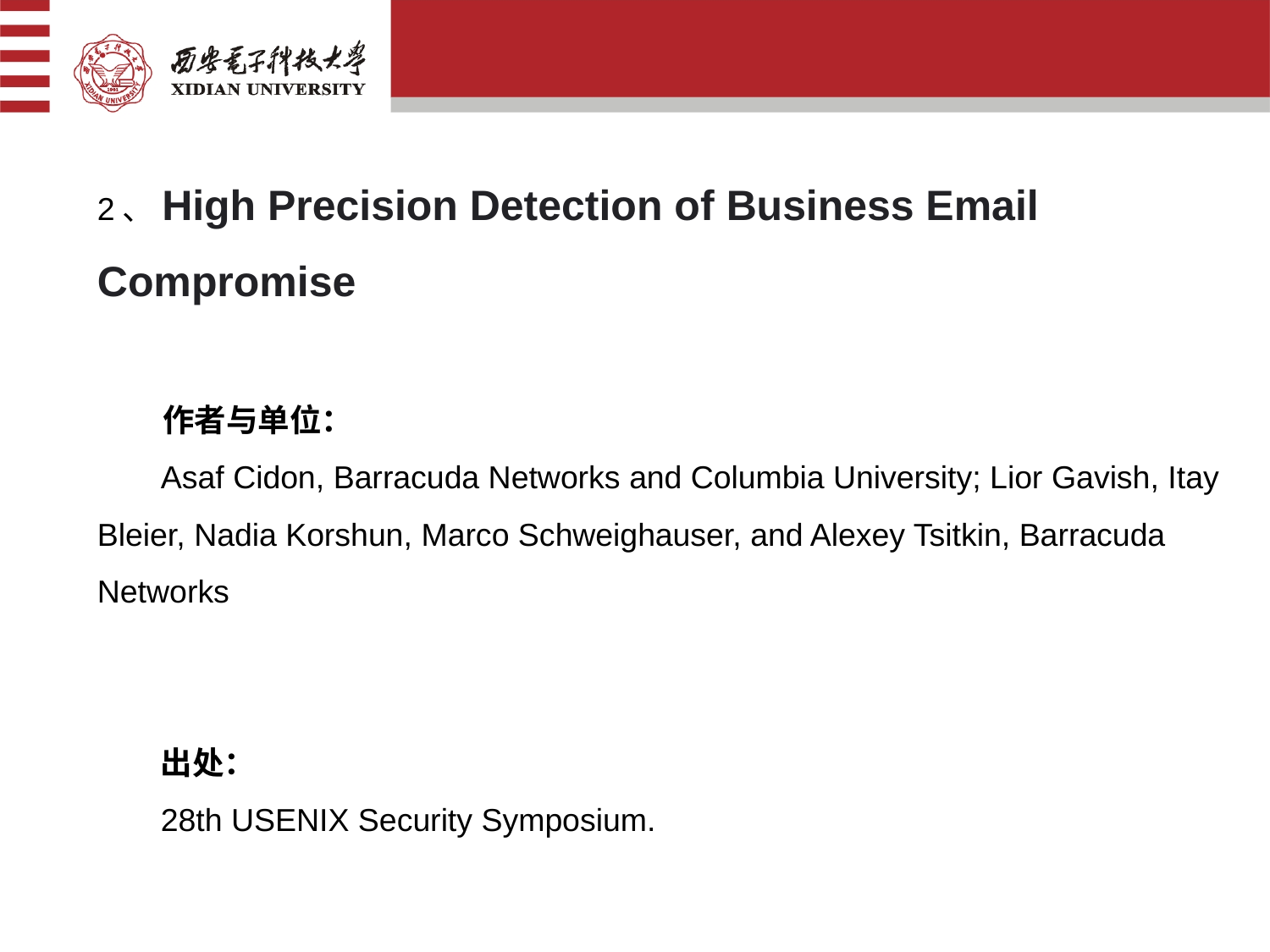

2、High Precision Detection of Business Email Compromise

        作者与单位：
Asaf Cidon, Barracuda Networks and Columbia University; Lior Gavish, Itay Bleier, Nadia Korshun, Marco Schweighauser, and Alexey Tsitkin, Barracuda Networks

出处：
28th USENIX Security Symposium.